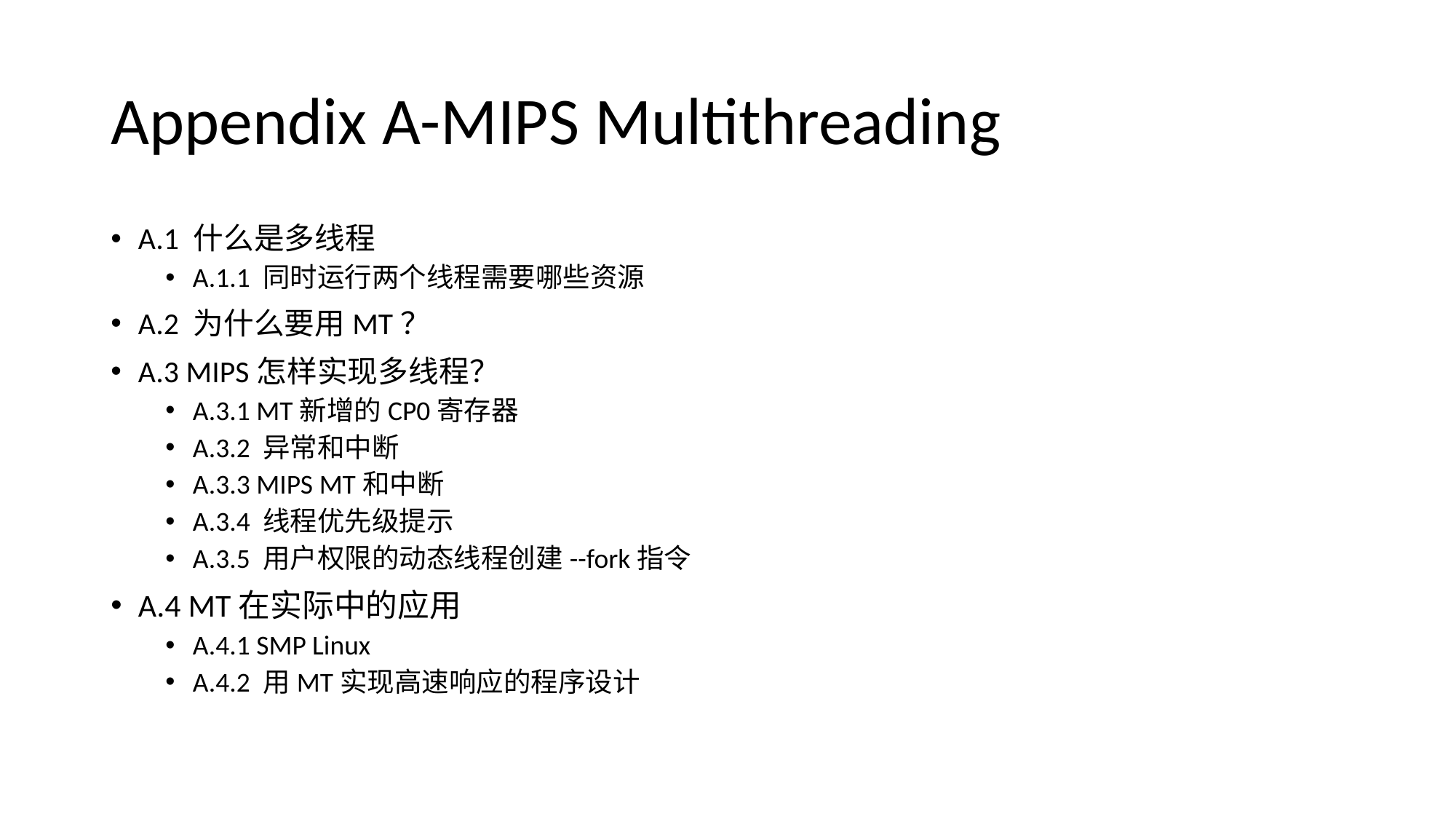

# Appendix A-MIPS Multithreading
A.1 什么是多线程
A.1.1 同时运行两个线程需要哪些资源
A.2 为什么要用MT？
A.3 MIPS怎样实现多线程？
A.3.1 MT新增的CP0寄存器
A.3.2 异常和中断
A.3.3 MIPS MT和中断
A.3.4 线程优先级提示
A.3.5 用户权限的动态线程创建--fork指令
A.4 MT在实际中的应用
A.4.1 SMP Linux
A.4.2 用MT实现高速响应的程序设计